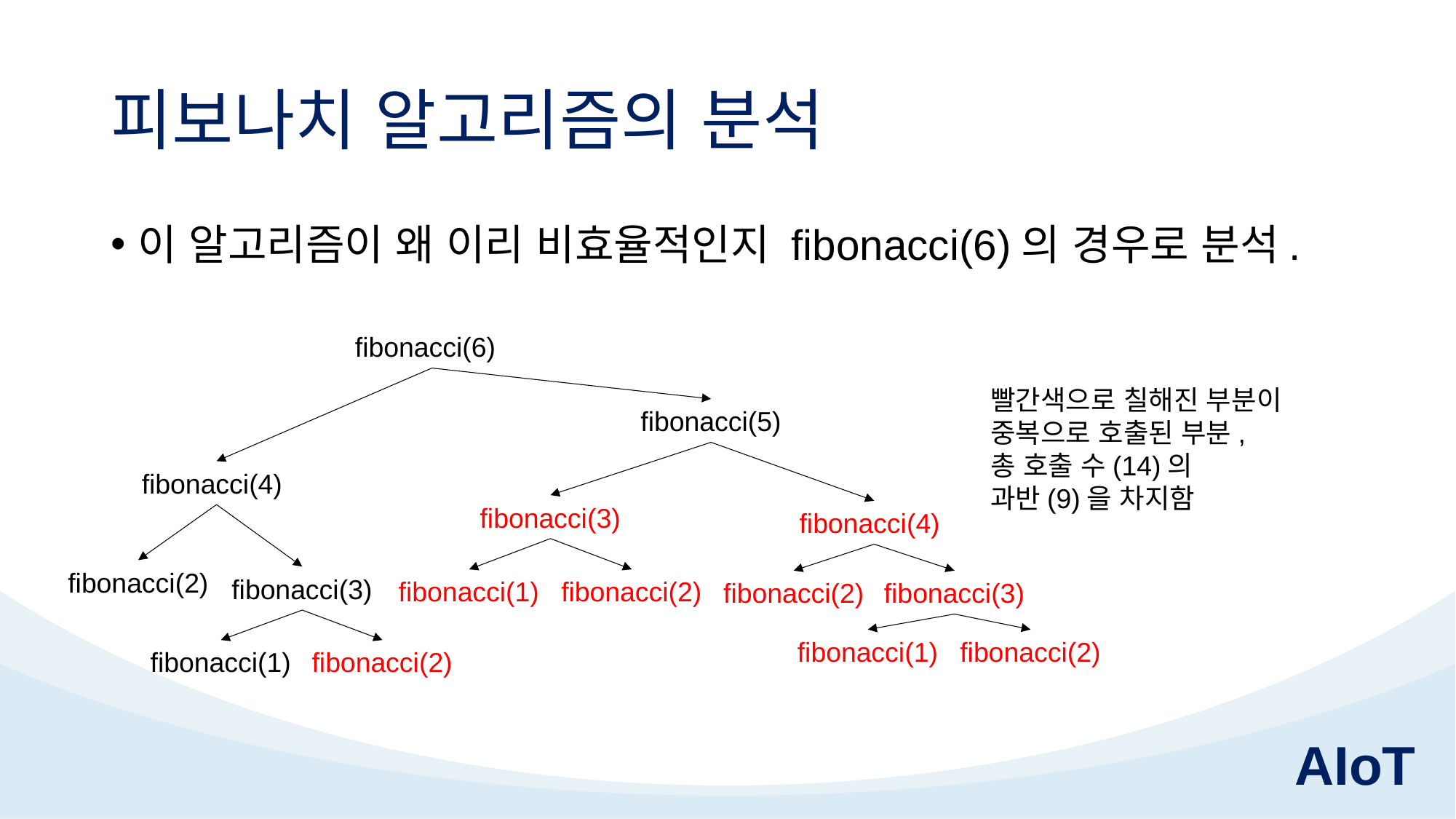

# 피보나치 알고리즘의 분석
이 알고리즘이 왜 이리 비효율적인지 fibonacci(6)의 경우로 분석.
fibonacci(6)
빨간색으로 칠해진 부분이
중복으로 호출된 부분,
총 호출 수(14)의
과반(9)을 차지함
fibonacci(5)
fibonacci(4)
fibonacci(3)
fibonacci(4)
fibonacci(2)
fibonacci(3)
fibonacci(1)
fibonacci(2)
fibonacci(2)
fibonacci(3)
fibonacci(1)
fibonacci(2)
fibonacci(1)
fibonacci(2)